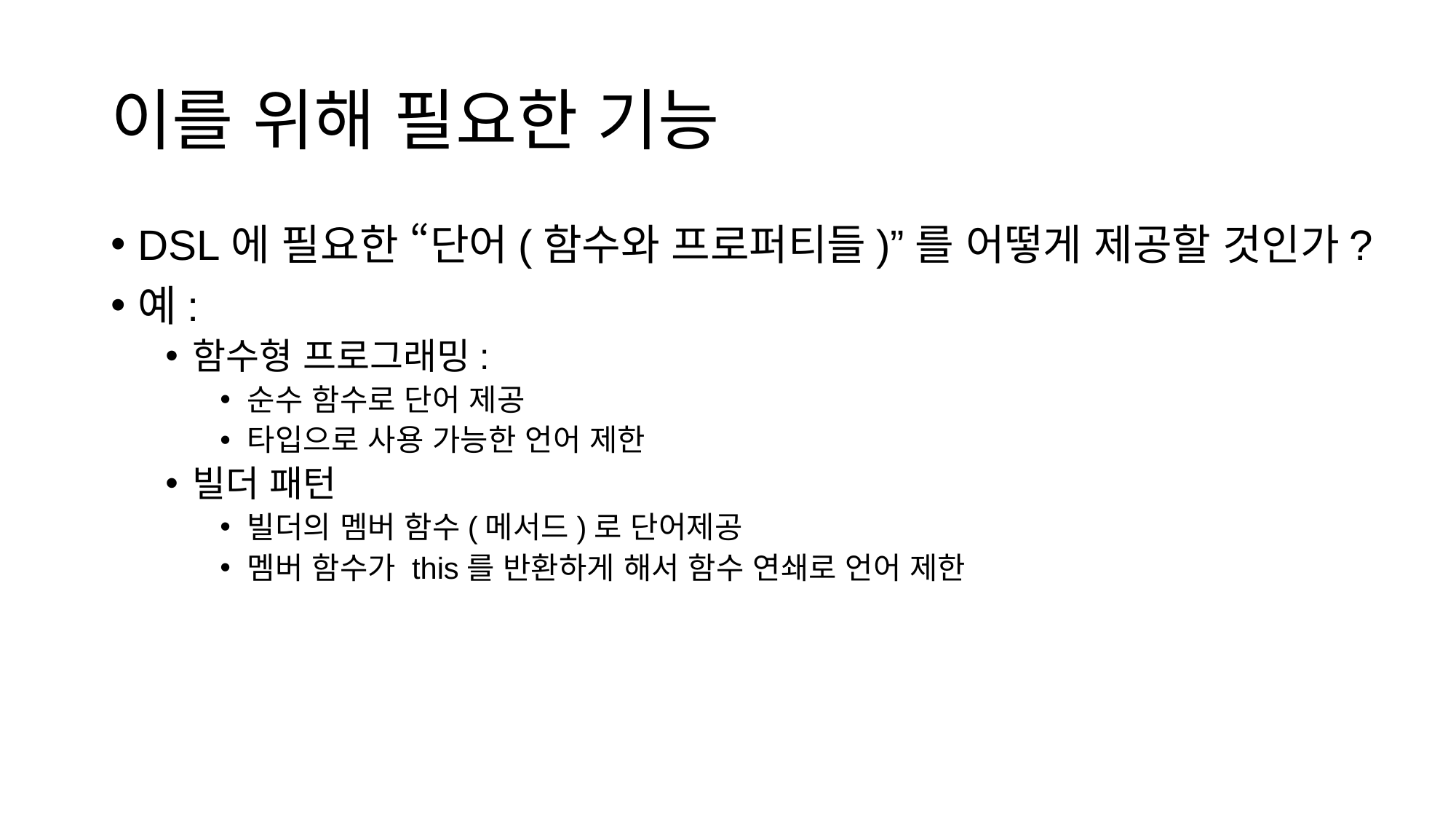

# 이를 위해 필요한 기능
DSL에 필요한 “단어(함수와 프로퍼티들)”를 어떻게 제공할 것인가?
예:
함수형 프로그래밍:
순수 함수로 단어 제공
타입으로 사용 가능한 언어 제한
빌더 패턴
빌더의 멤버 함수(메서드)로 단어제공
멤버 함수가 this를 반환하게 해서 함수 연쇄로 언어 제한